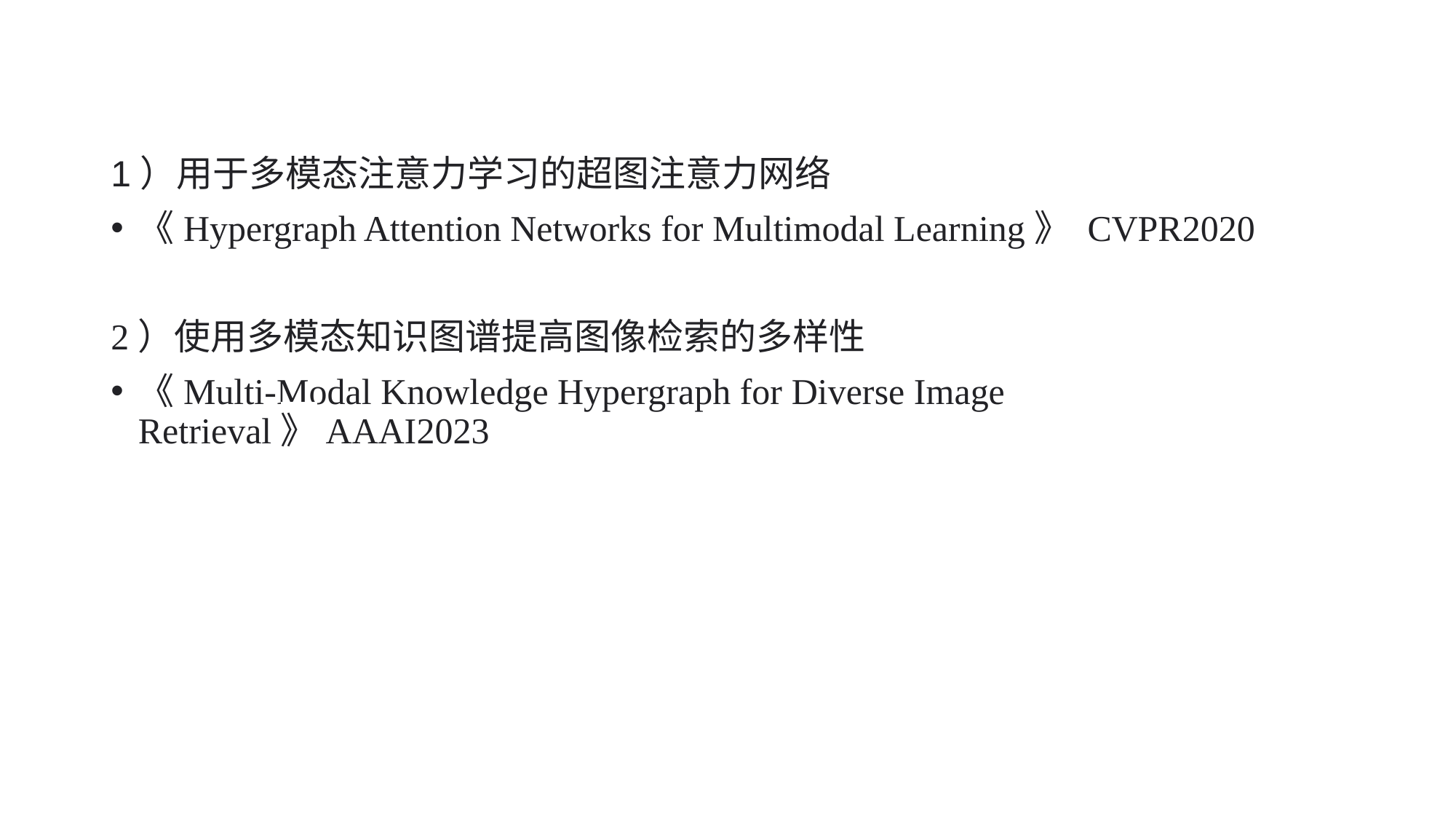

1）用于多模态注意力学习的超图注意力网络
《Hypergraph Attention Networks for Multimodal Learning》 CVPR2020

2）使用多模态知识图谱提高图像检索的多样性
《Multi-Modal Knowledge Hypergraph for Diverse Image Retrieval》AAAI2023